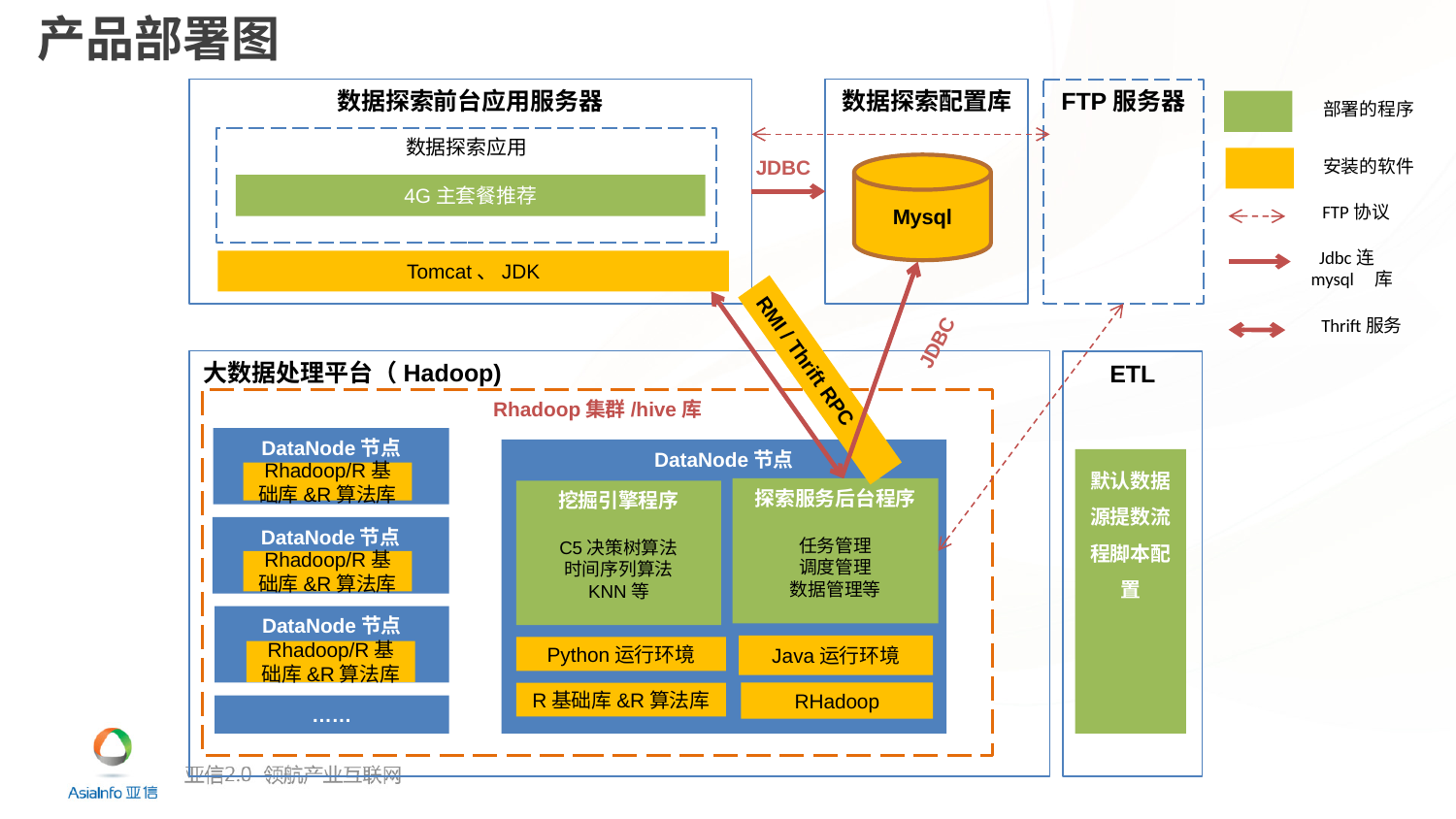

产品部署图
FTP服务器
数据探索配置库
数据探索前台应用服务器
数据探索应用
4G主套餐推荐
Tomcat、JDK

部署的程序
JDBC

安装的软件
Mysql
FTP协议
  Jdbc连mysql    库
Thrift服务
JDBC
大数据处理平台（Hadoop)
ETL
RMI / Thrift RPC
Rhadoop集群/hive库
DataNode节点
DataNode节点
默认数据源提数流程脚本配置
Rhadoop/R基础库&R算法库
探索服务后台程序

任务管理
调度管理
数据管理等
挖掘引擎程序

C5决策树算法
时间序列算法
KNN等

DataNode节点
Rhadoop/R基础库&R算法库
DataNode节点
Java运行环境
Python运行环境
Rhadoop/R基础库&R算法库
R基础库&R算法库
RHadoop
……